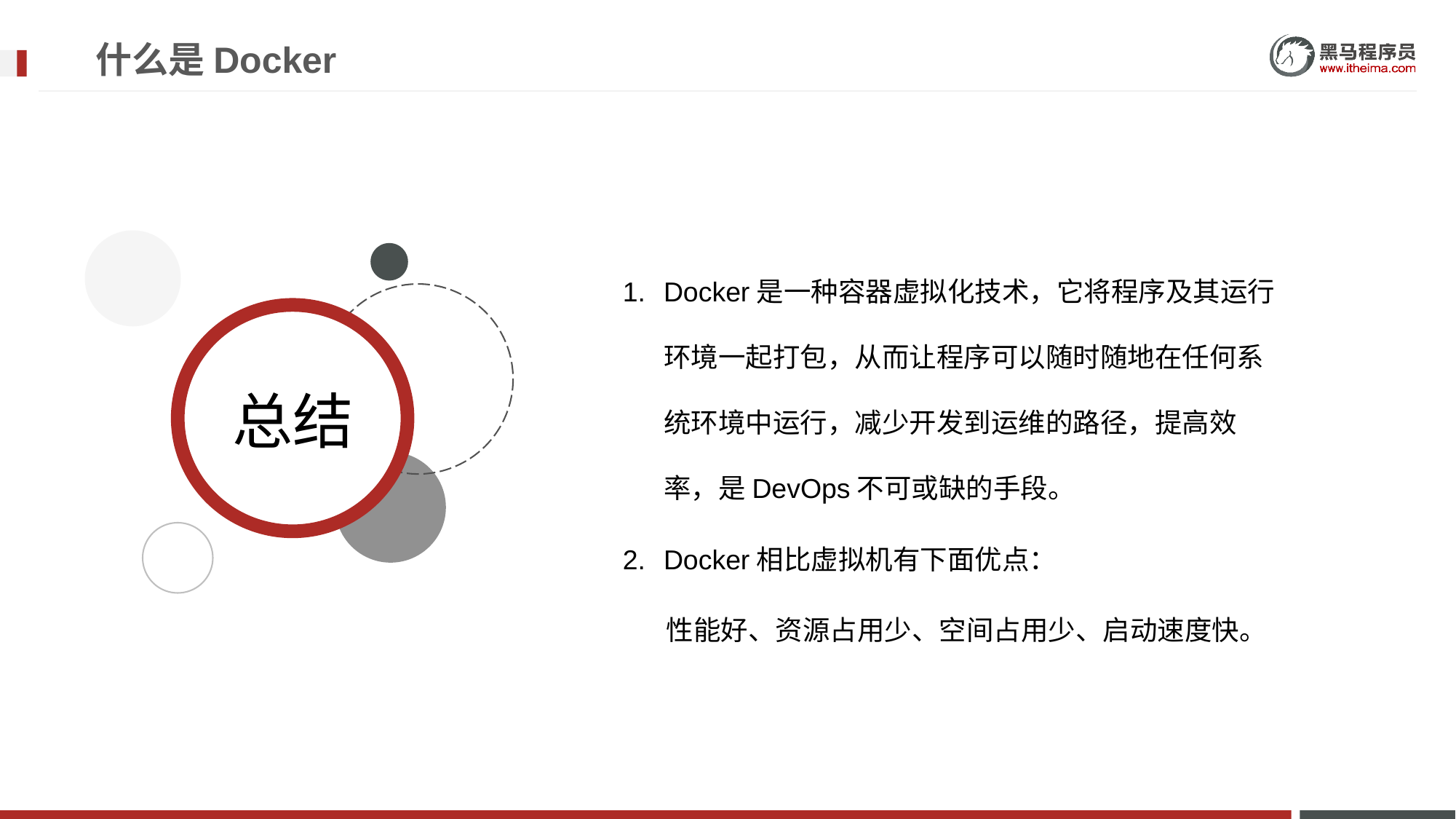

# 什么是Docker
Docker是一种容器虚拟化技术，它将程序及其运行环境一起打包，从而让程序可以随时随地在任何系统环境中运行，减少开发到运维的路径，提高效率，是DevOps不可或缺的手段。
Docker相比虚拟机有下面优点：
      性能好、资源占用少、空间占用少、启动速度快。